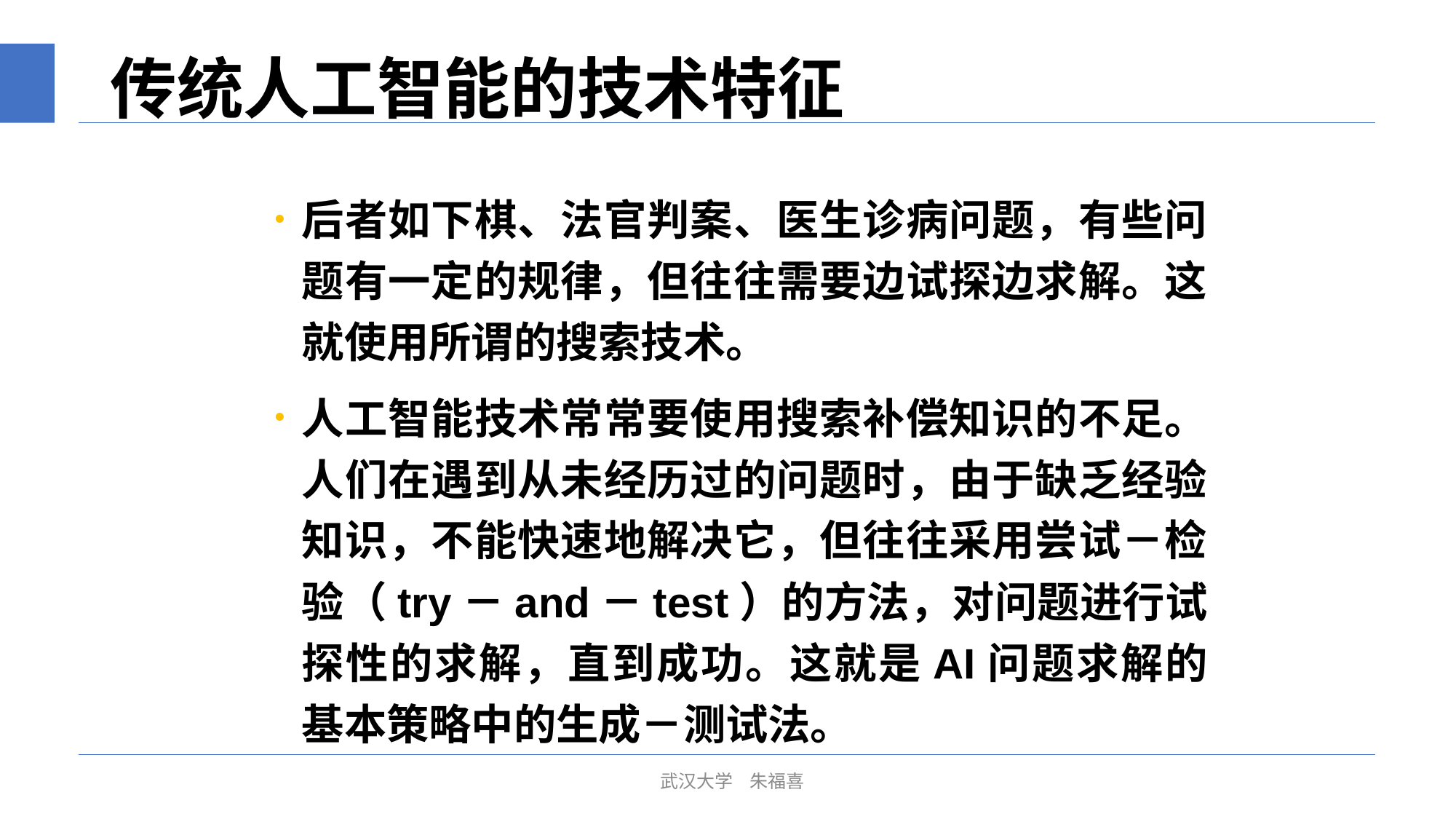

# 传统人工智能的技术特征
后者如下棋、法官判案、医生诊病问题，有些问题有一定的规律，但往往需要边试探边求解。这就使用所谓的搜索技术。
人工智能技术常常要使用搜索补偿知识的不足。人们在遇到从未经历过的问题时，由于缺乏经验知识，不能快速地解决它，但往往采用尝试－检验（try－and－test）的方法，对问题进行试探性的求解，直到成功。这就是AI问题求解的基本策略中的生成－测试法。
 武汉大学   朱福喜